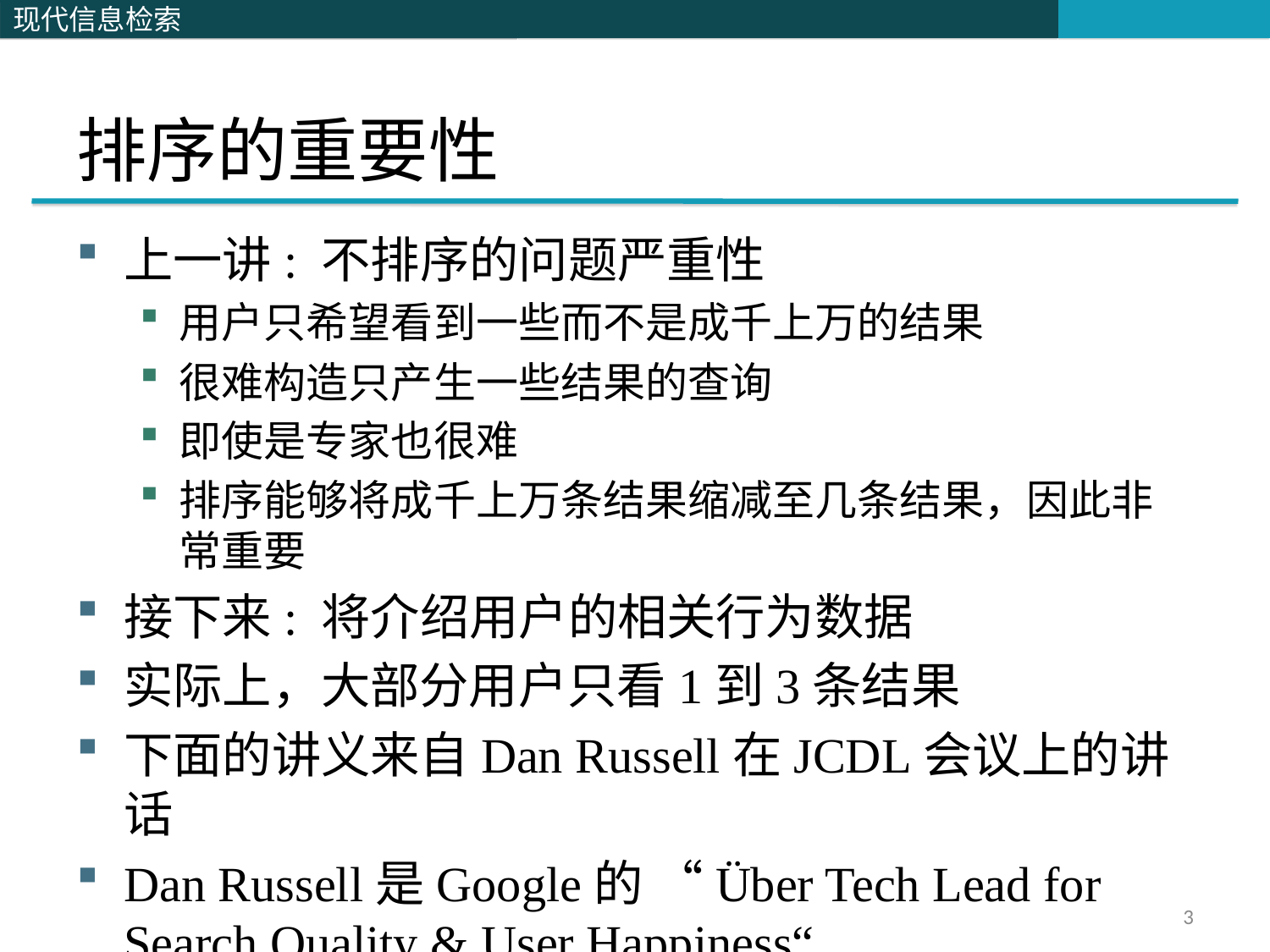

# 排序的重要性
上一讲: 不排序的问题严重性
用户只希望看到一些而不是成千上万的结果
很难构造只产生一些结果的查询
即使是专家也很难
排序能够将成千上万条结果缩减至几条结果，因此非常重要
接下来: 将介绍用户的相关行为数据
实际上，大部分用户只看1到3条结果
下面的讲义来自Dan Russell在JCDL会议上的讲话
Dan Russell是Google的 “Über Tech Lead for Search Quality & User Happiness“

3